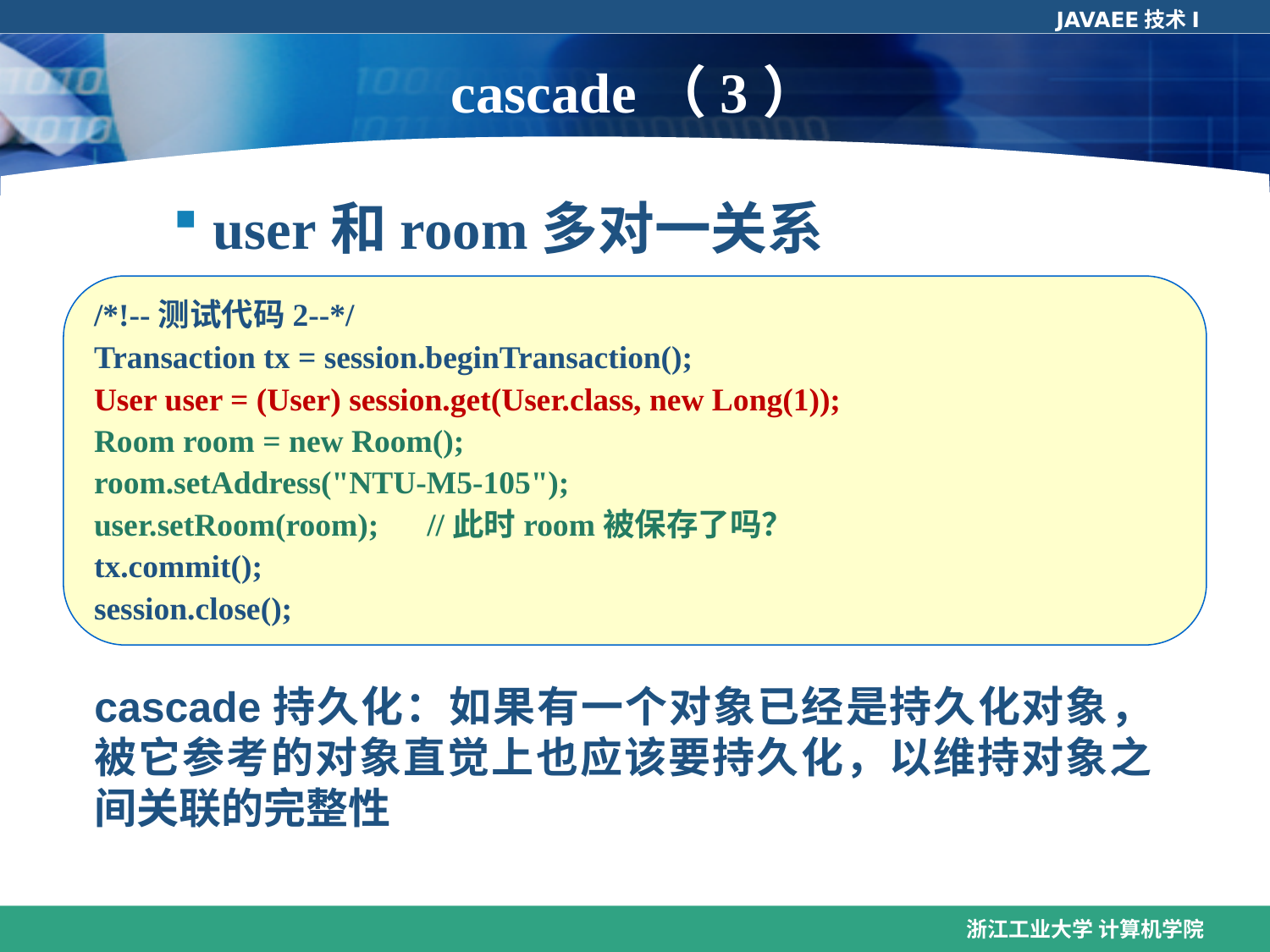

# cascade（3）
user和room多对一关系
/*!--测试代码2--*/
Transaction tx = session.beginTransaction();
User user = (User) session.get(User.class, new Long(1));
Room room = new Room();
room.setAddress("NTU-M5-105");
user.setRoom(room);      //此时room被保存了吗？
tx.commit();
session.close();
cascade持久化：如果有一个对象已经是持久化对象，被它参考的对象直觉上也应该要持久化，以维持对象之间关联的完整性